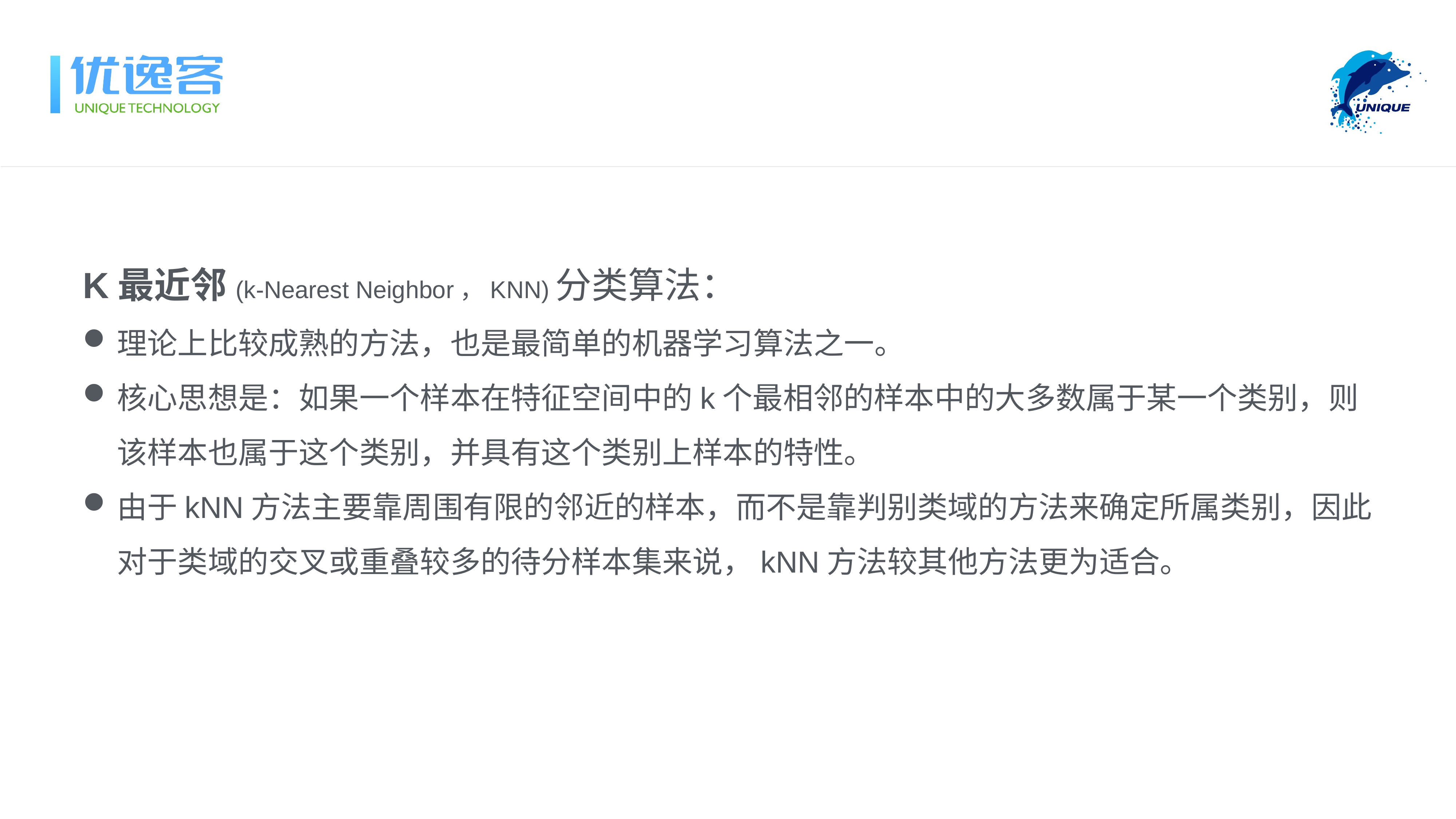

K最近邻(k-Nearest Neighbor，KNN)分类算法：
理论上比较成熟的方法，也是最简单的机器学习算法之一。
核心思想是：如果一个样本在特征空间中的k个最相邻的样本中的大多数属于某一个类别，则该样本也属于这个类别，并具有这个类别上样本的特性。
由于kNN方法主要靠周围有限的邻近的样本，而不是靠判别类域的方法来确定所属类别，因此对于类域的交叉或重叠较多的待分样本集来说，kNN方法较其他方法更为适合。